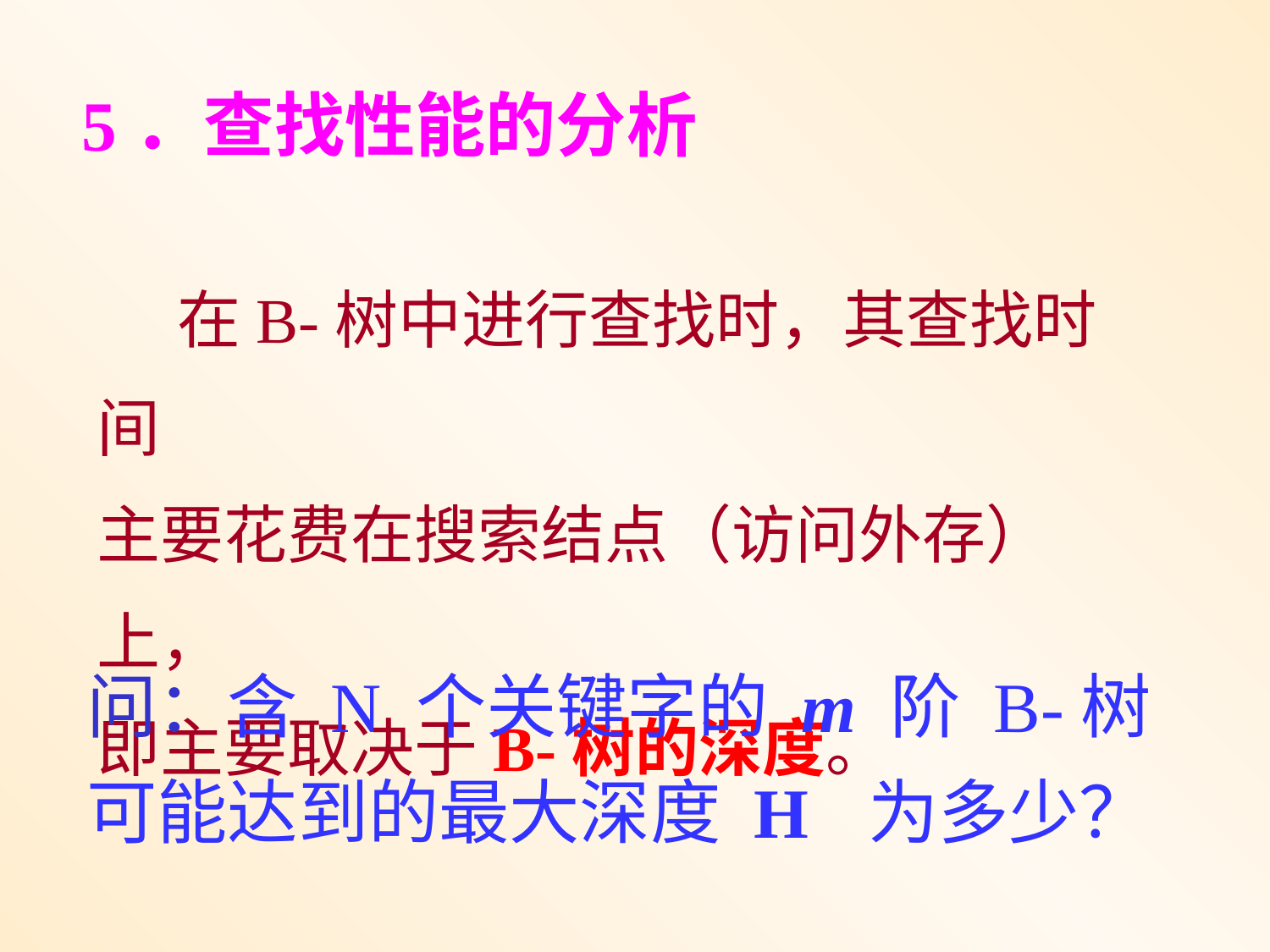

5．查找性能的分析
    在B-树中进行查找时，其查找时间
主要花费在搜索结点（访问外存）上，
即主要取决于B-树的深度。
问：含 N 个关键字的 m 阶 B-树可能达到的最大深度 H 为多少？